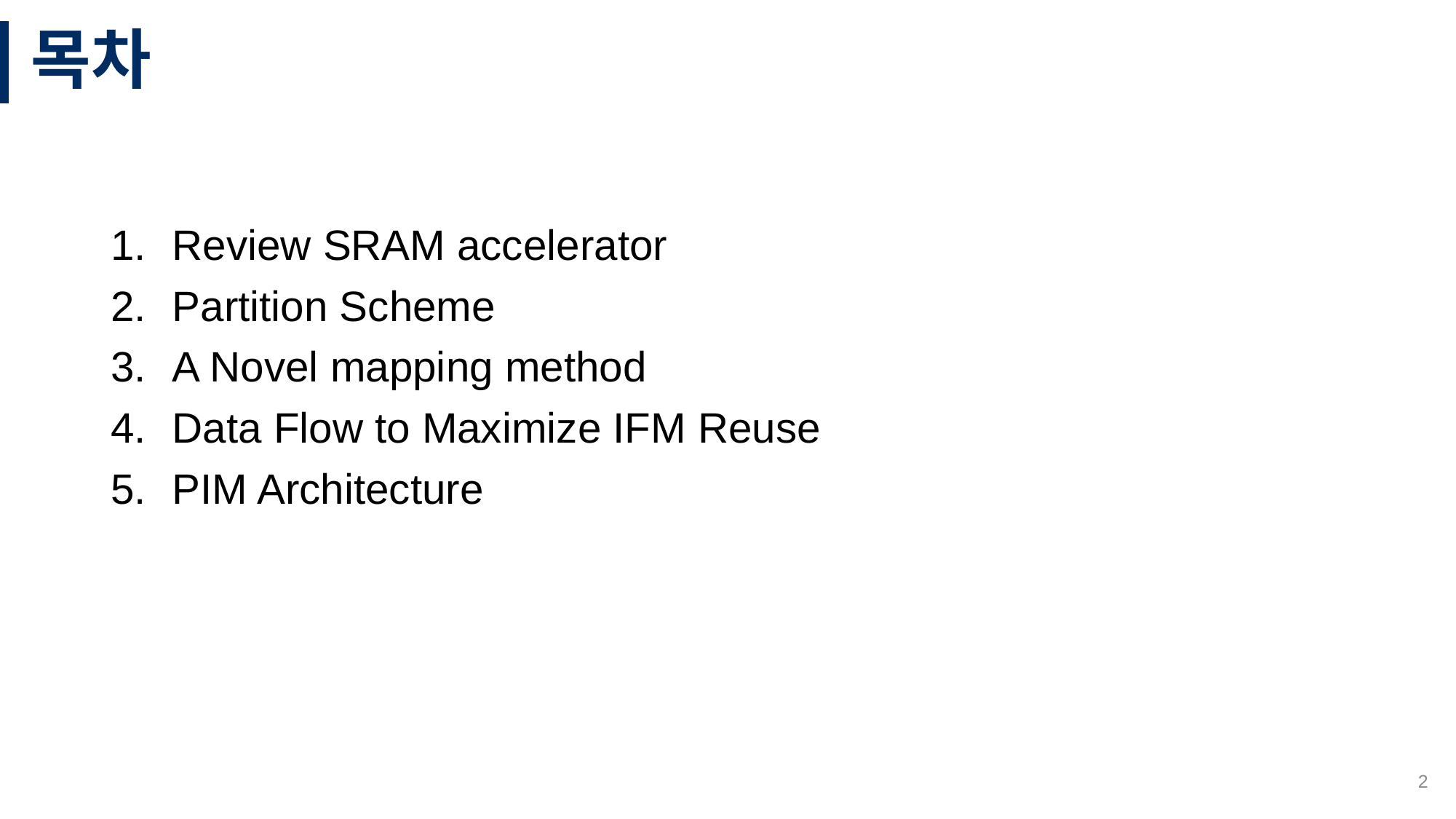

# 목차
Review SRAM accelerator
Partition Scheme
A Novel mapping method
Data Flow to Maximize IFM Reuse
PIM Architecture
2